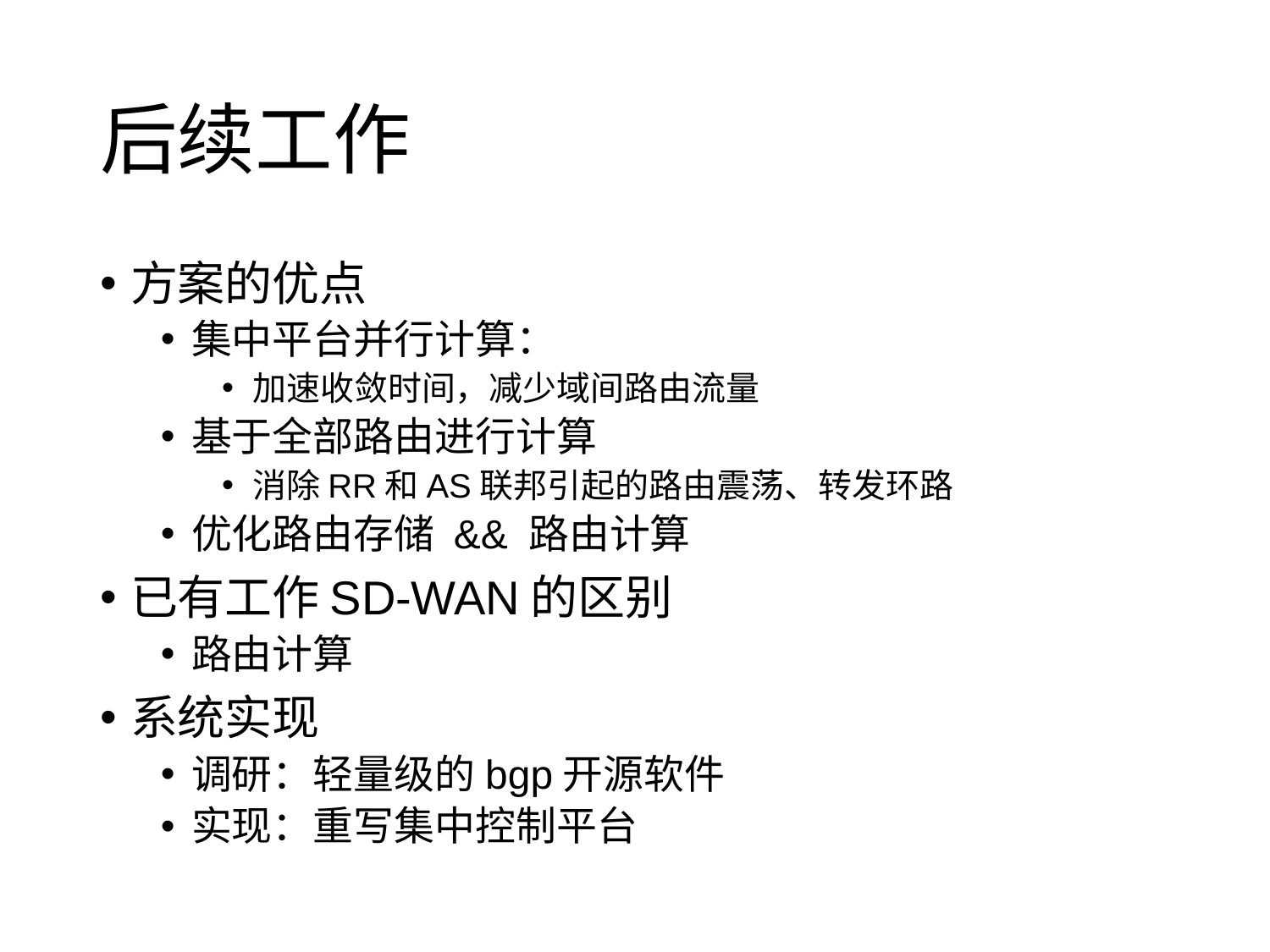

# 后续工作
方案的优点
集中平台并行计算：
加速收敛时间，减少域间路由流量
基于全部路由进行计算
消除RR和AS联邦引起的路由震荡、转发环路
优化路由存储 && 路由计算
已有工作SD-WAN的区别
路由计算
系统实现
调研：轻量级的bgp开源软件
实现：重写集中控制平台